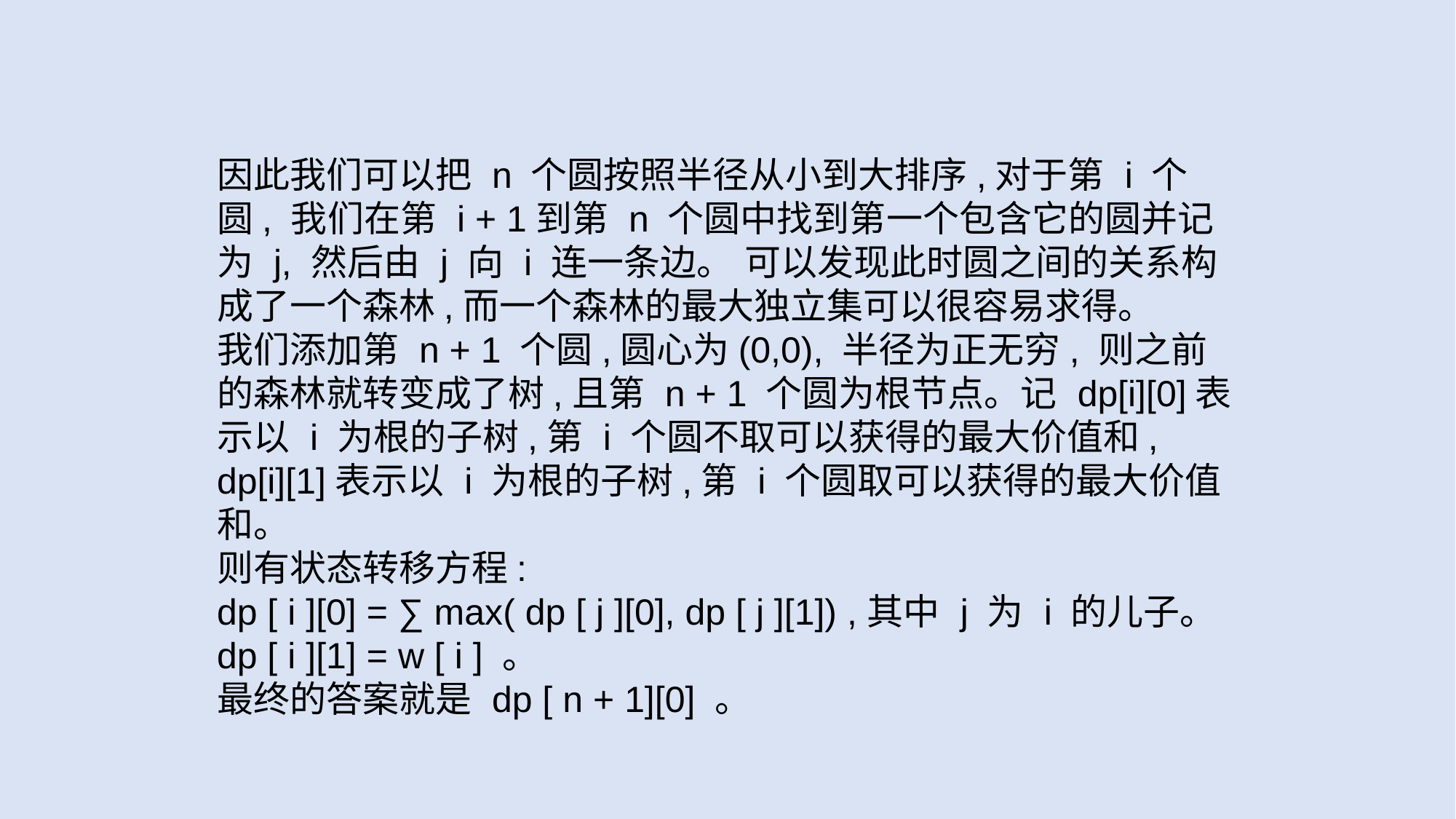

因此我们可以把 n 个圆按照半径从小到大排序,对于第 i 个圆, 我们在第 i + 1到第 n 个圆中找到第一个包含它的圆并记为 j, 然后由 j 向 i 连一条边。 可以发现此时圆之间的关系构成了一个森林,而一个森林的最大独立集可以很容易求得。
我们添加第 n + 1 个圆,圆心为(0,0), 半径为正无穷, 则之前的森林就转变成了树,且第 n + 1 个圆为根节点。记 dp[i][0]表示以 i 为根的子树,第 i 个圆不取可以获得的最大价值和, dp[i][1]表示以 i 为根的子树,第 i 个圆取可以获得的最大价值和。
则有状态转移方程:
dp [ i ][0] = ∑ max( dp [ j ][0], dp [ j ][1]) ,其中 j 为 i 的儿子。
dp [ i ][1] = w [ i ] 。
最终的答案就是 dp [ n + 1][0] 。